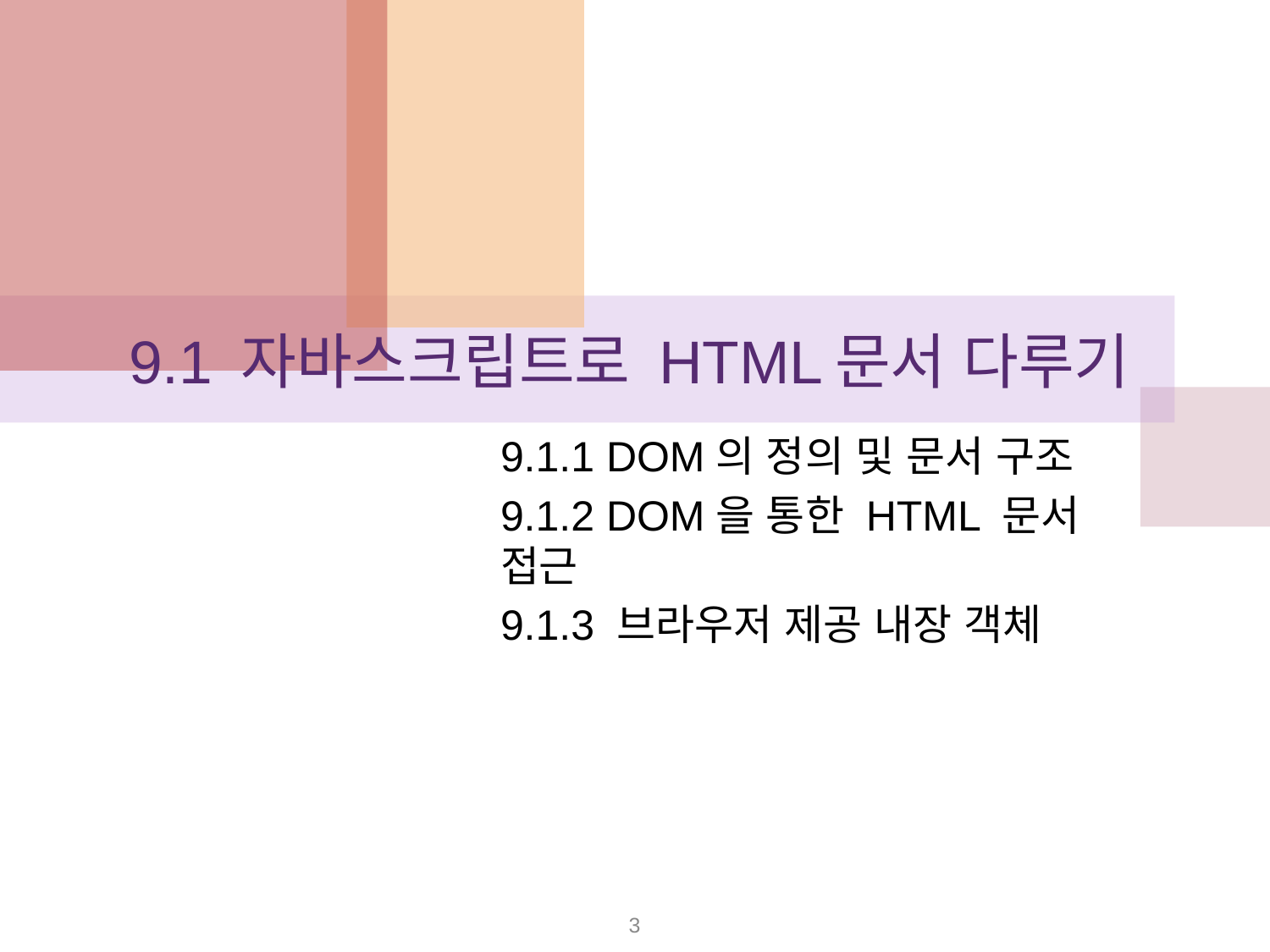

# 9.1 자바스크립트로 HTML문서 다루기
9.1.1 DOM의 정의 및 문서 구조
9.1.2 DOM을 통한 HTML 문서 접근
9.1.3 브라우저 제공 내장 객체
3